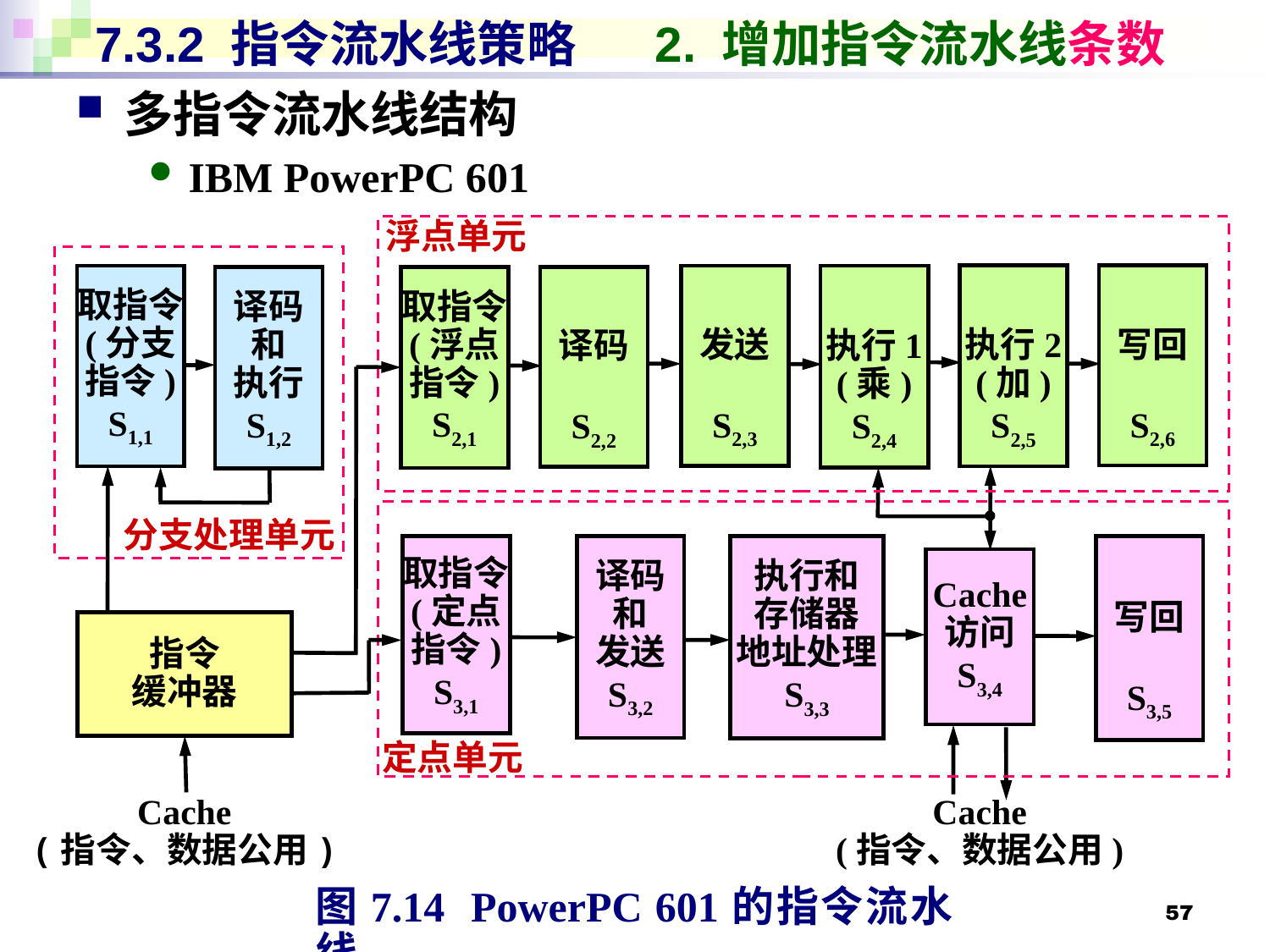

# 7.3.2 指令流水线策略      2. 增加指令流水线条数
多指令流水线结构
IBM PowerPC 601

浮点单元

执行2
(加)
S2,5

写回

S2,6
取指令
(分支
指令)
S1,1

发送

S2,3

执行1
(乘)
S2,4
译码
和
执行
S1,2
取指令
(浮点
指令)
S2,1

译码

S2,2

分支处理单元
取指令
(定点
指令)
S3,1
译码
和
发送
S3,2
执行和
存储器
地址处理
S3,3

写回

S3,5
Cache
访问
S3,4
指令
缓冲器

定点单元
Cache
(指令、数据公用)
Cache
(指令、数据公用)
57
图7.14  PowerPC 601的指令流水线